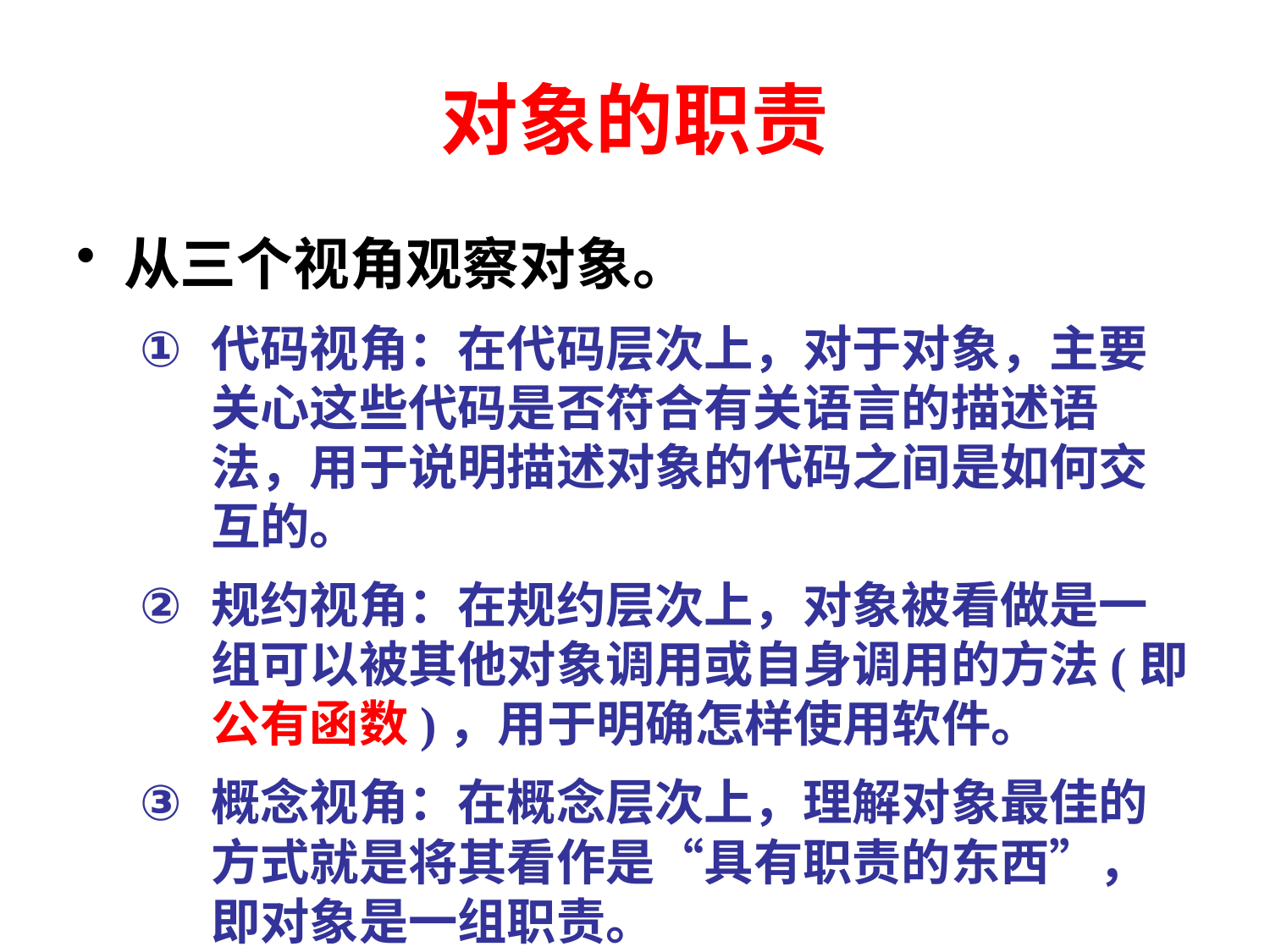

# 对象的职责
从三个视角观察对象。
代码视角：在代码层次上，对于对象，主要关心这些代码是否符合有关语言的描述语法，用于说明描述对象的代码之间是如何交互的。
规约视角：在规约层次上，对象被看做是一组可以被其他对象调用或自身调用的方法(即公有函数)，用于明确怎样使用软件。
概念视角：在概念层次上，理解对象最佳的方式就是将其看作是“具有职责的东西”，即对象是一组职责。